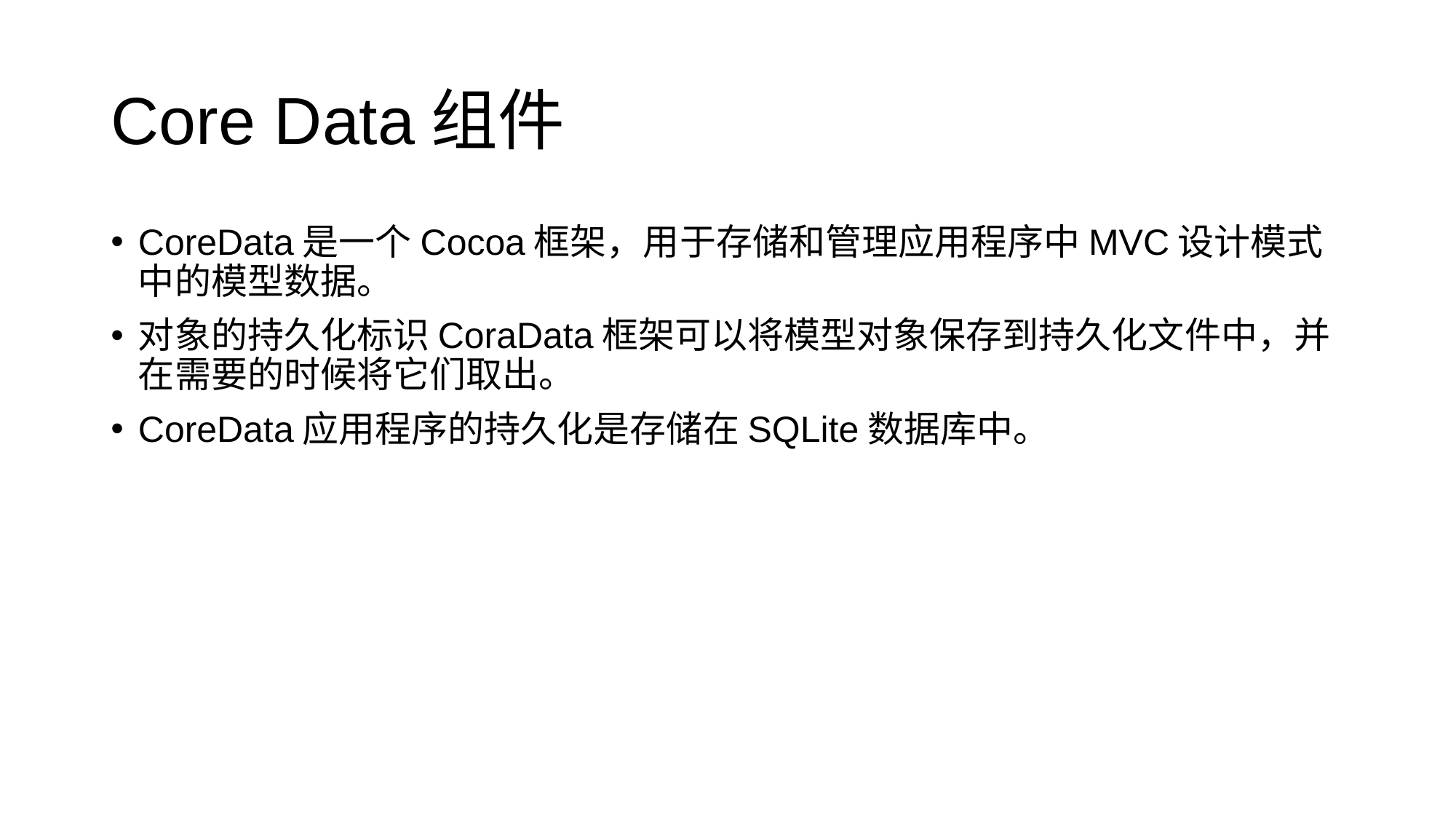

# Core Data组件
CoreData是一个Cocoa框架，用于存储和管理应用程序中MVC设计模式中的模型数据。
对象的持久化标识CoraData框架可以将模型对象保存到持久化文件中，并在需要的时候将它们取出。
CoreData应用程序的持久化是存储在SQLite数据库中。